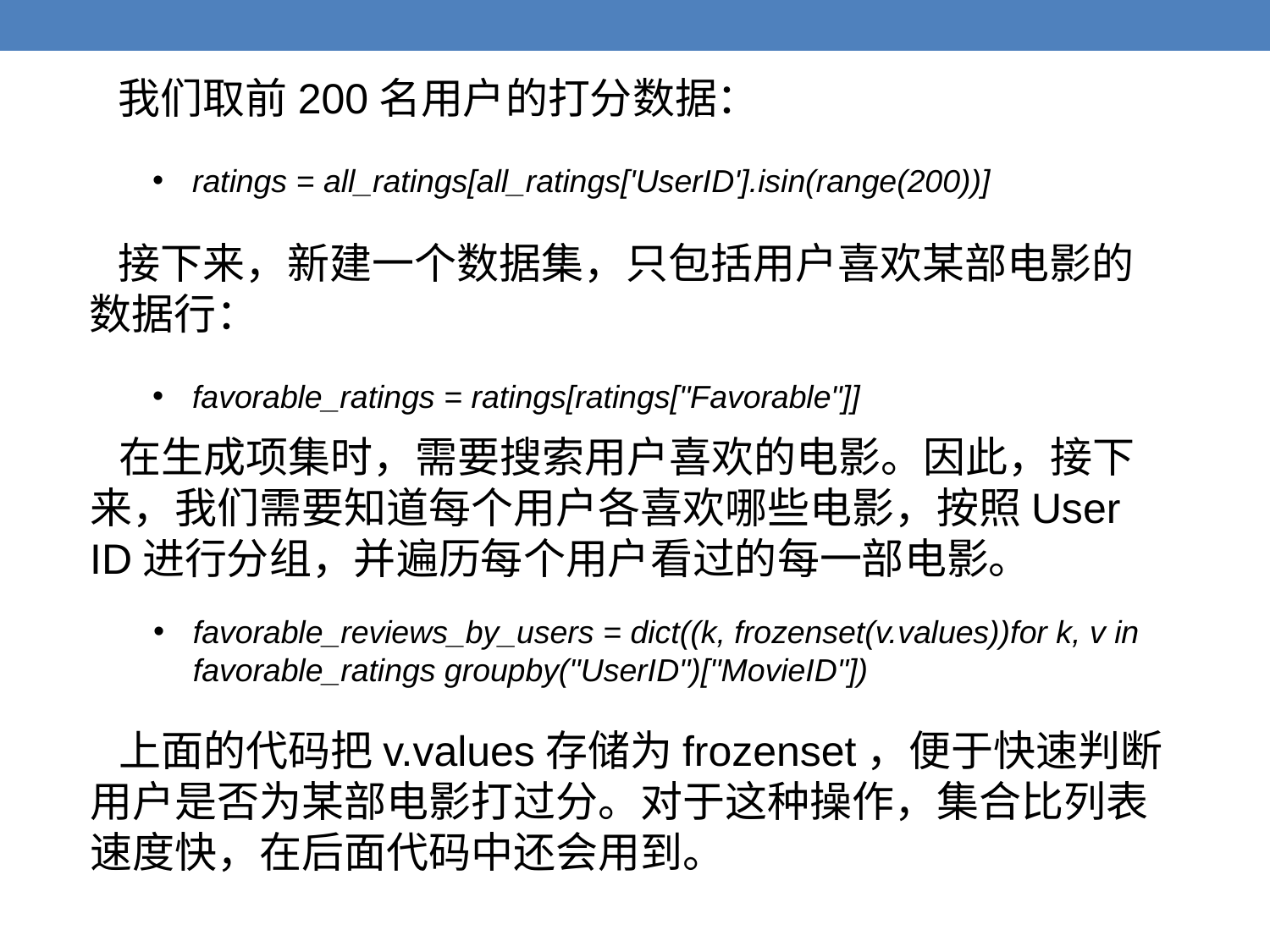

我们取前200名用户的打分数据：

ratings = all_ratings[all_ratings['UserID'].isin(range(200))]

  接下来，新建一个数据集，只包括用户喜欢某部电影的数据行：

favorable_ratings = ratings[ratings["Favorable"]]
  在生成项集时，需要搜索用户喜欢的电影。因此，接下来，我们需要知道每个用户各喜欢哪些电影，按照User ID进行分组，并遍历每个用户看过的每一部电影。
favorable_reviews_by_users = dict((k, frozenset(v.values))for k, v in favorable_ratings groupby("UserID")["MovieID"])
  上面的代码把v.values存储为frozenset，便于快速判断用户是否为某部电影打过分。对于这种操作，集合比列表速度快，在后面代码中还会用到。